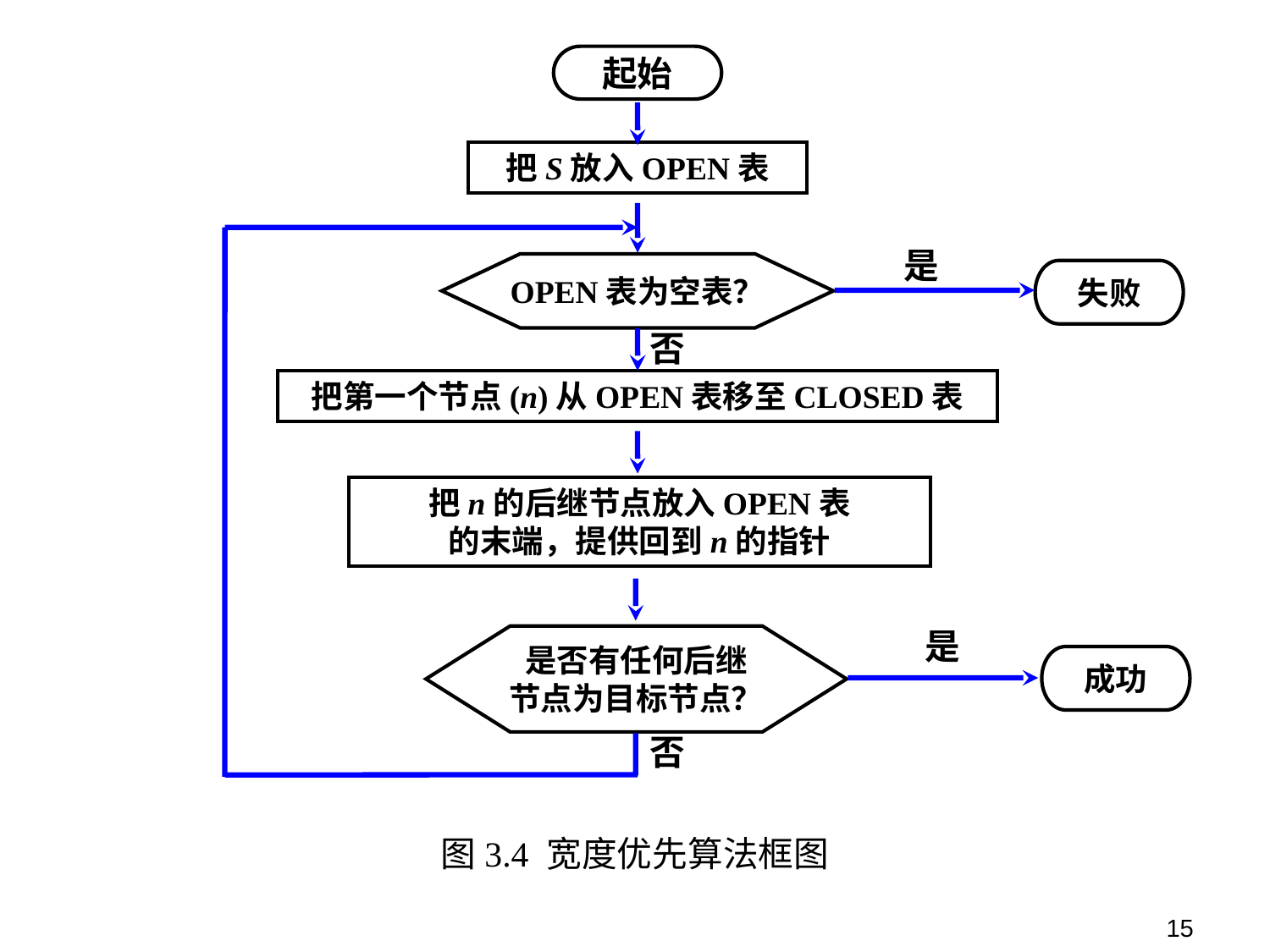

起始

把S放入OPEN表

是
OPEN表为空表？
失败

否
把第一个节点(n)从OPEN表移至CLOSED表

把n的后继节点放入OPEN表
的末端，提供回到n的指针

是否有任何后继
节点为目标节点？
是
成功

否
图3.4 宽度优先算法框图
15